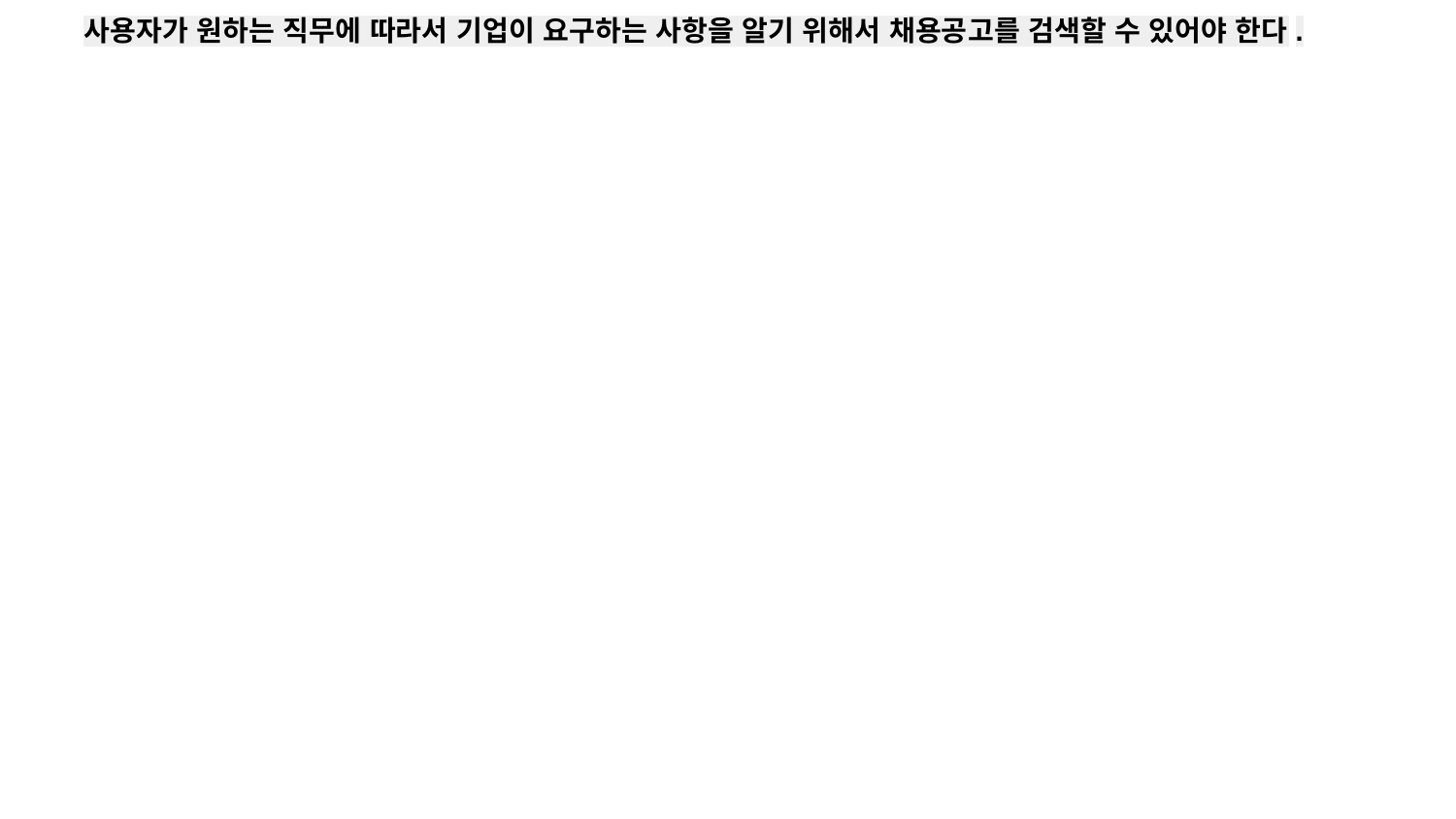

사용자가 원하는 직무에 따라서 기업이 요구하는 사항을 알기 위해서 채용공고를 검색할 수 있어야 한다.